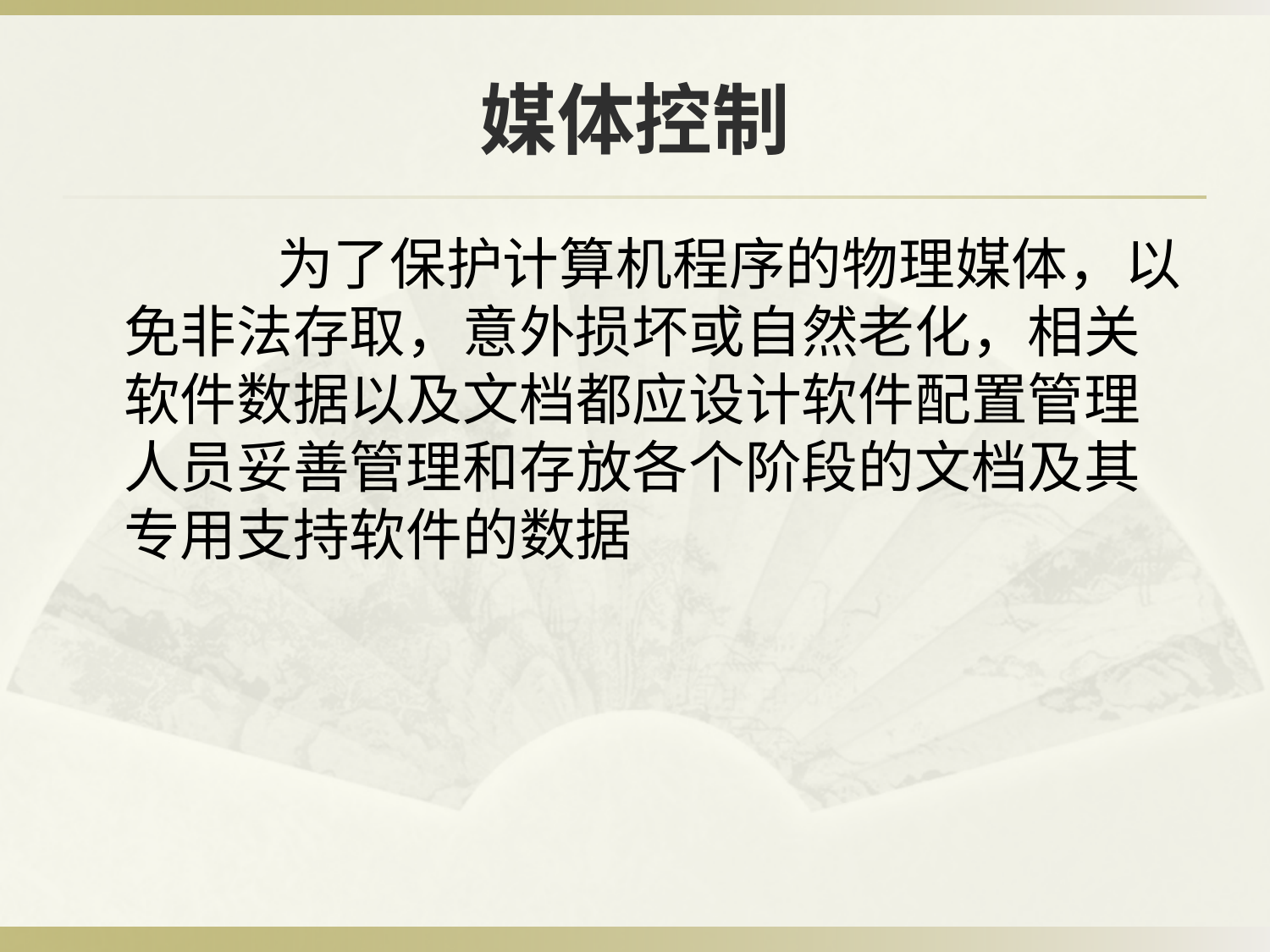

# 媒体控制
		 为了保护计算机程序的物理媒体，以免非法存取，意外损坏或自然老化，相关软件数据以及文档都应设计软件配置管理人员妥善管理和存放各个阶段的文档及其专用支持软件的数据